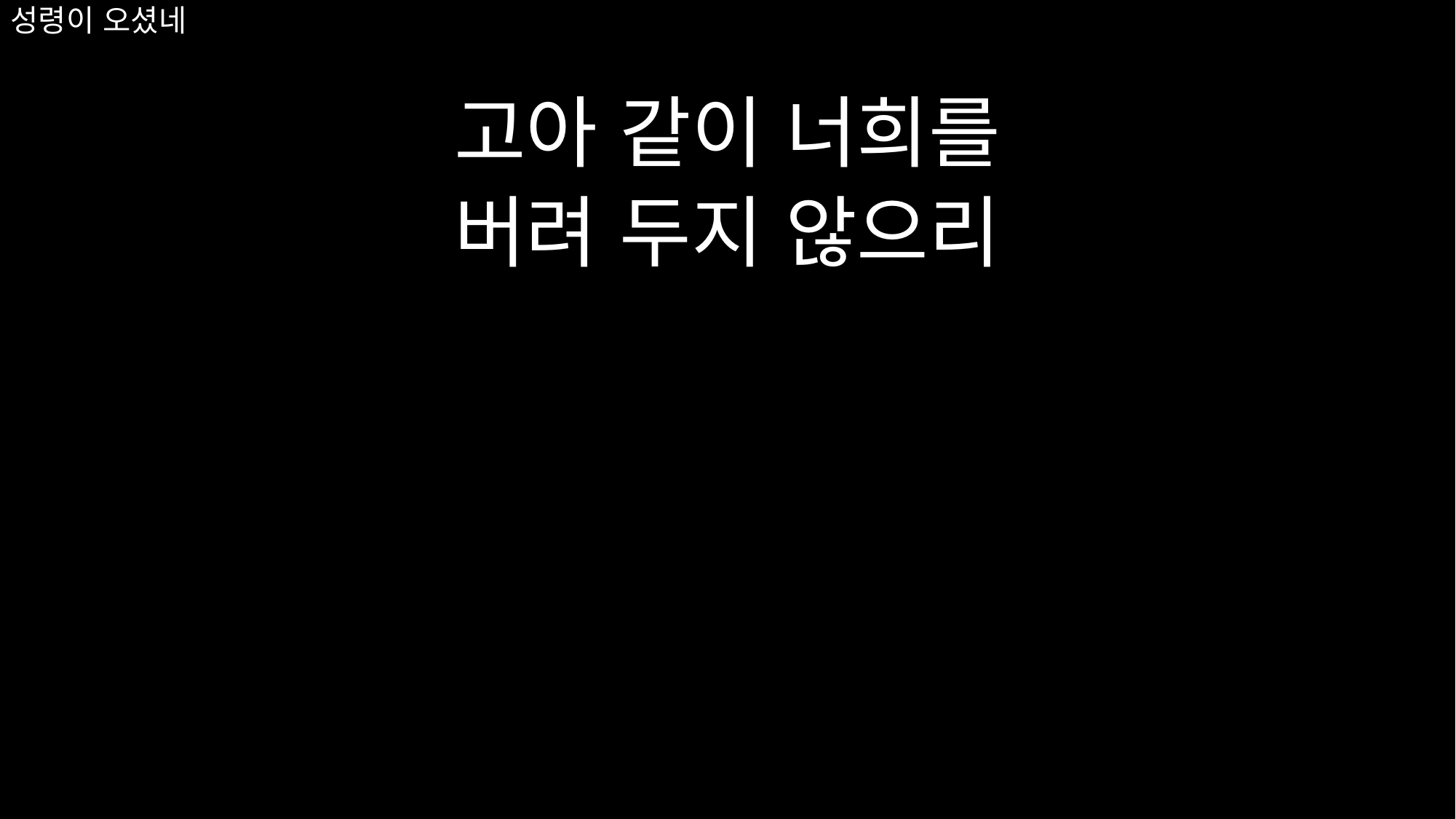

# 성령이 오셨네
고아 같이 너희를
버려 두지 않으리